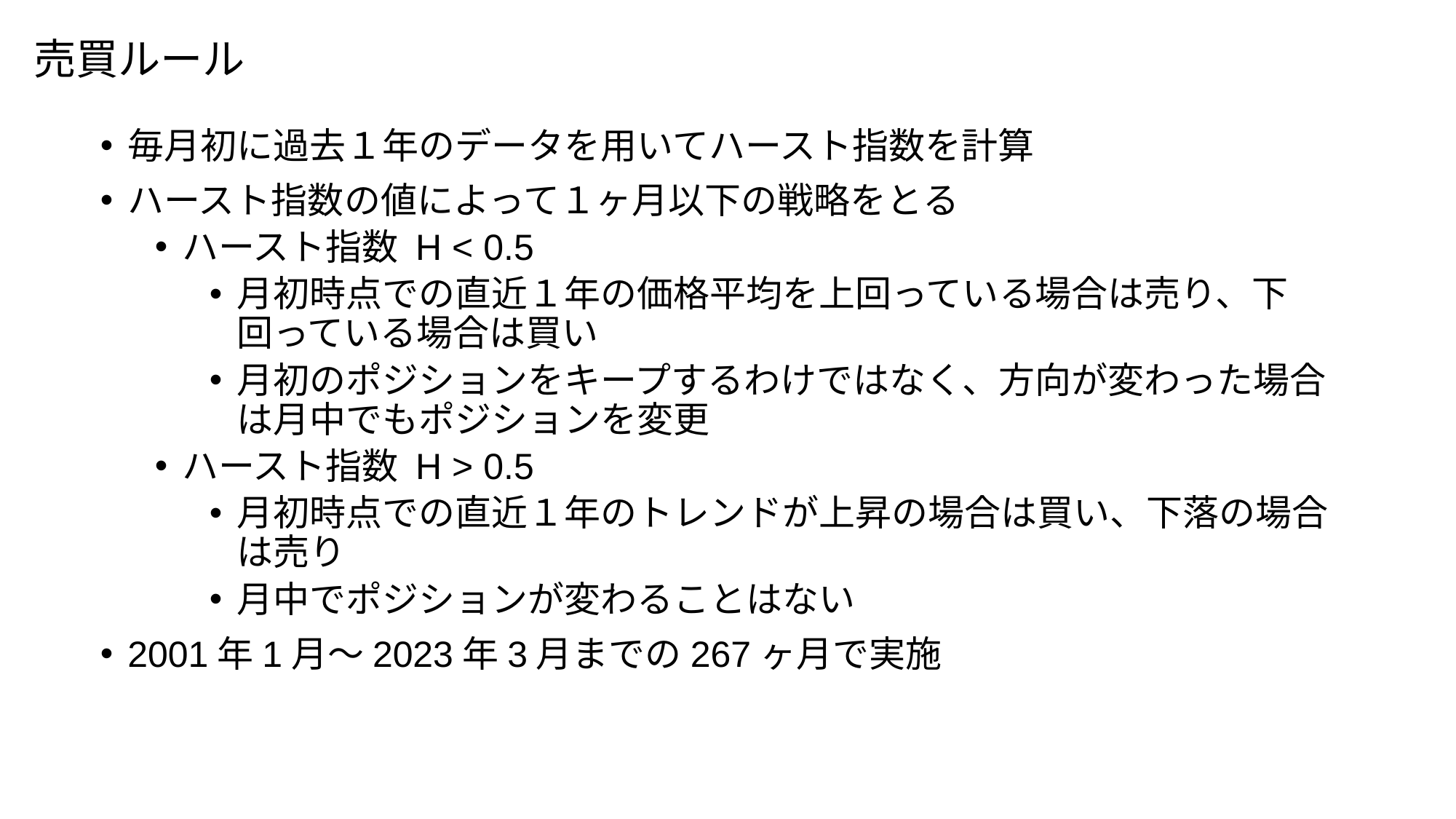

# 売買ルール
毎月初に過去１年のデータを用いてハースト指数を計算
ハースト指数の値によって１ヶ月以下の戦略をとる
ハースト指数 H < 0.5
月初時点での直近１年の価格平均を上回っている場合は売り、下回っている場合は買い
月初のポジションをキープするわけではなく、方向が変わった場合は月中でもポジションを変更
ハースト指数 H > 0.5
月初時点での直近１年のトレンドが上昇の場合は買い、下落の場合は売り
月中でポジションが変わることはない
2001年1月～2023年3月までの267ヶ月で実施